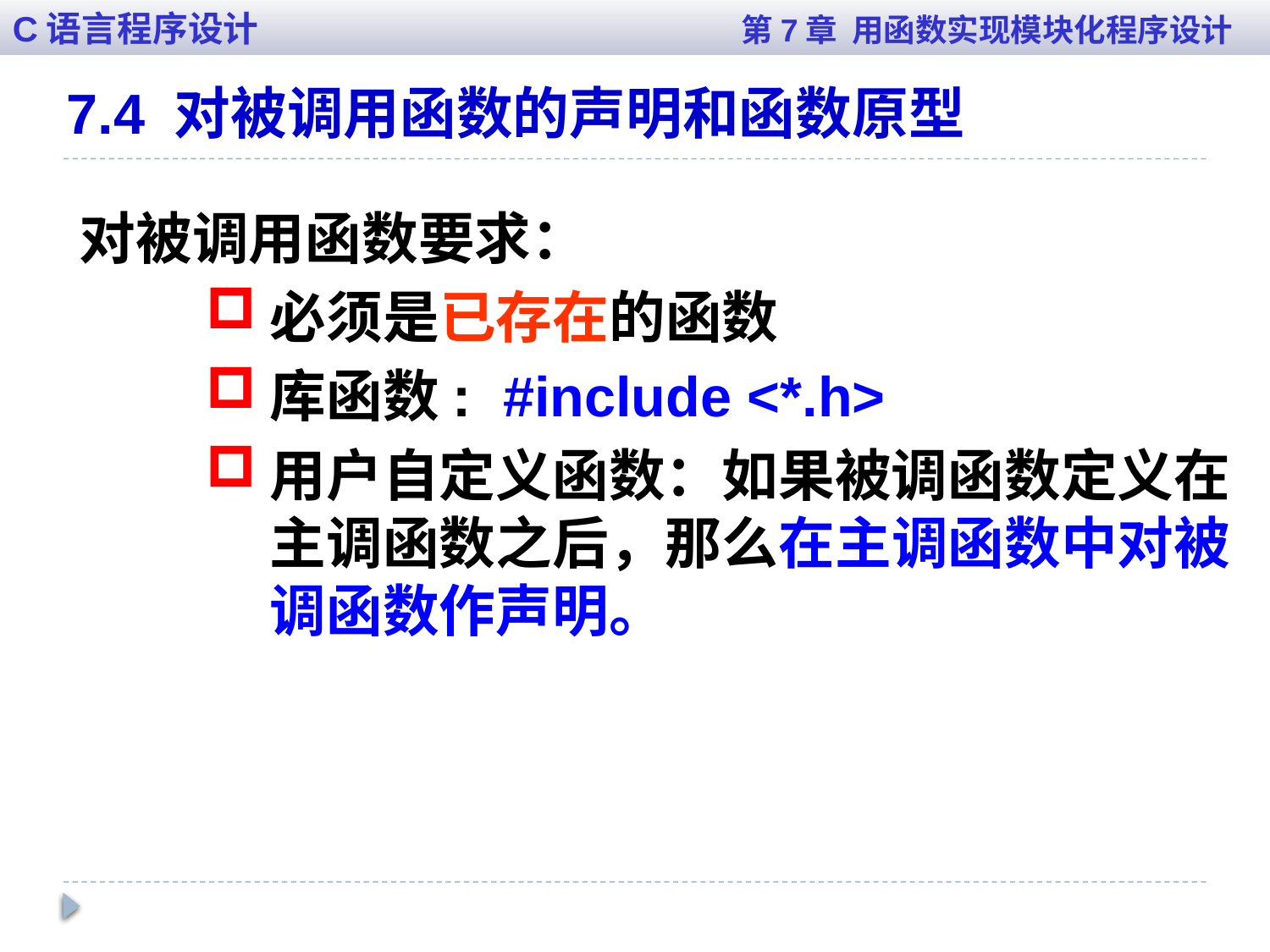

C语言程序设计                                                            第7章  用函数实现模块化程序设计
7.4 对被调用函数的声明和函数原型

对被调用函数要求：
必须是已存在的函数
库函数:  #include <*.h>
用户自定义函数：如果被调函数定义在主调函数之后，那么在主调函数中对被调函数作声明。